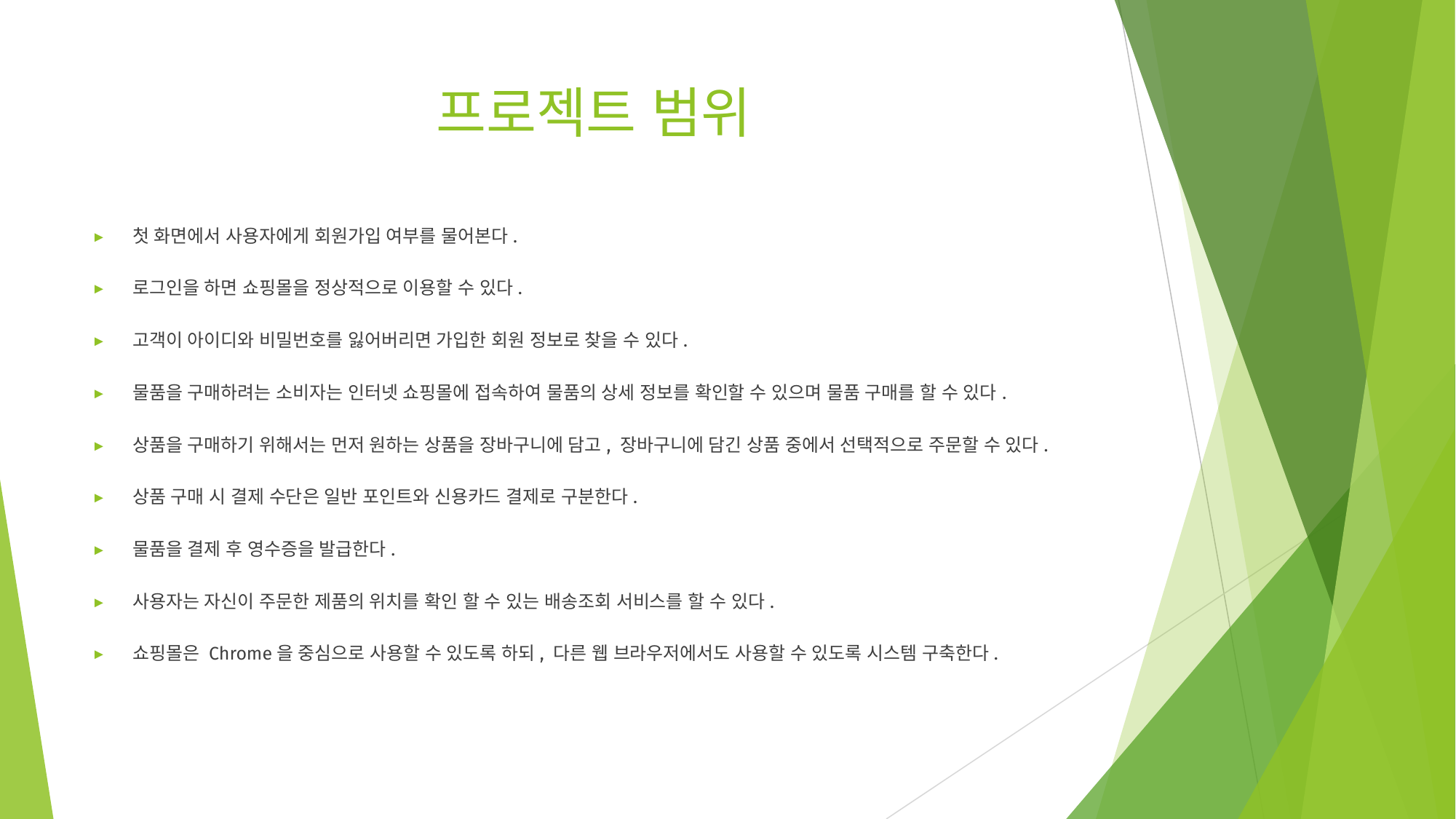

# 프로젝트 범위
첫 화면에서 사용자에게 회원가입 여부를 물어본다.
로그인을 하면 쇼핑몰을 정상적으로 이용할 수 있다.
고객이 아이디와 비밀번호를 잃어버리면 가입한 회원 정보로 찾을 수 있다.
물품을 구매하려는 소비자는 인터넷 쇼핑몰에 접속하여 물품의 상세 정보를 확인할 수 있으며 물품 구매를 할 수 있다.
상품을 구매하기 위해서는 먼저 원하는 상품을 장바구니에 담고, 장바구니에 담긴 상품 중에서 선택적으로 주문할 수 있다.
상품 구매 시 결제 수단은 일반 포인트와 신용카드 결제로 구분한다.
물품을 결제 후 영수증을 발급한다.
사용자는 자신이 주문한 제품의 위치를 확인 할 수 있는 배송조회 서비스를 할 수 있다.
쇼핑몰은 Chrome을 중심으로 사용할 수 있도록 하되, 다른 웹 브라우저에서도 사용할 수 있도록 시스템 구축한다.